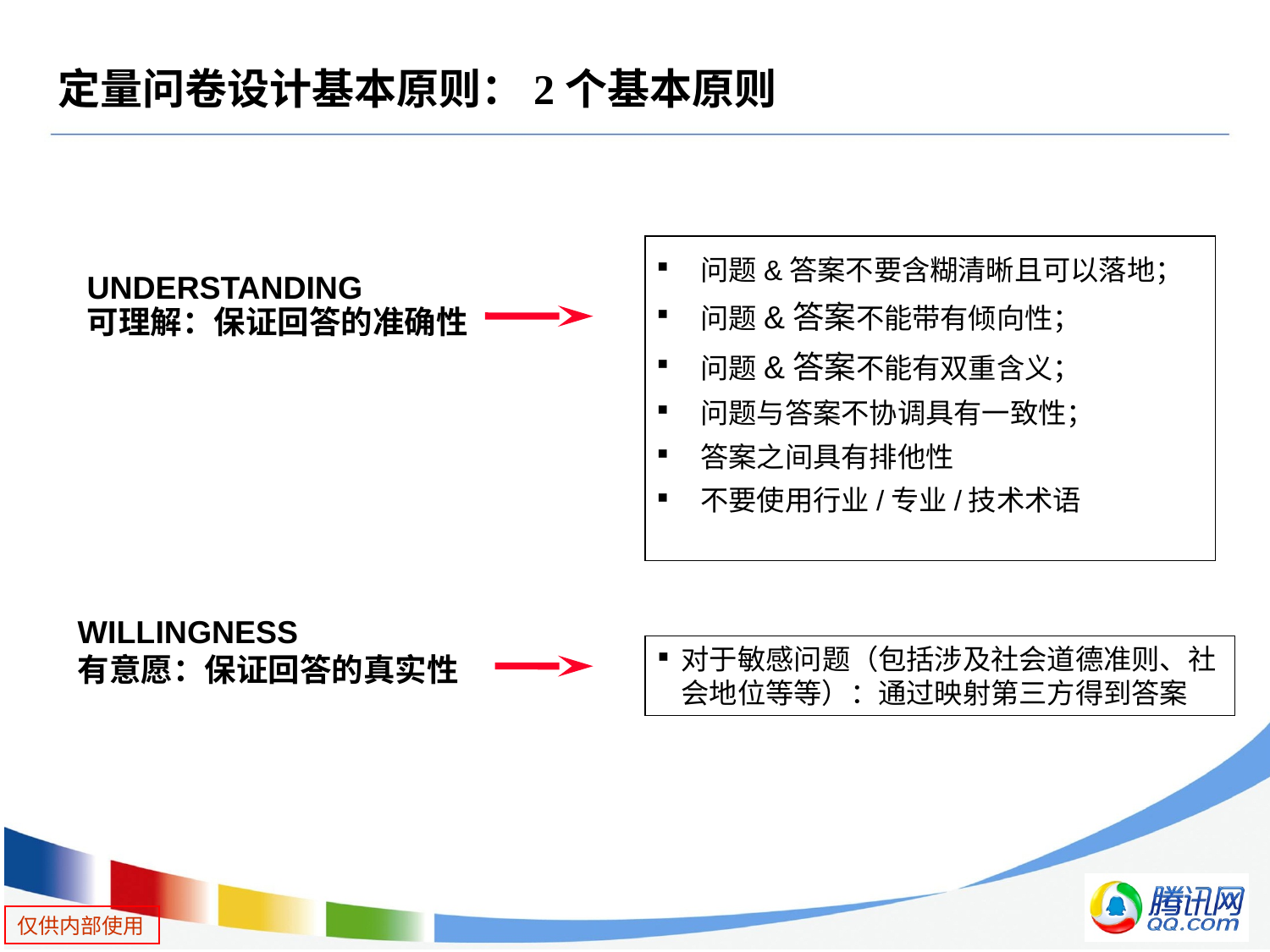

# 定量问卷设计基本原则：2个基本原则
 问题&答案不要含糊清晰且可以落地；
 问题&答案不能带有倾向性；
 问题&答案不能有双重含义；
 问题与答案不协调具有一致性；
 答案之间具有排他性
 不要使用行业/专业/技术术语

UNDERSTANDING
可理解：保证回答的准确性

WILLINGNESS
有意愿：保证回答的真实性
对于敏感问题（包括涉及社会道德准则、社会地位等等）：通过映射第三方得到答案